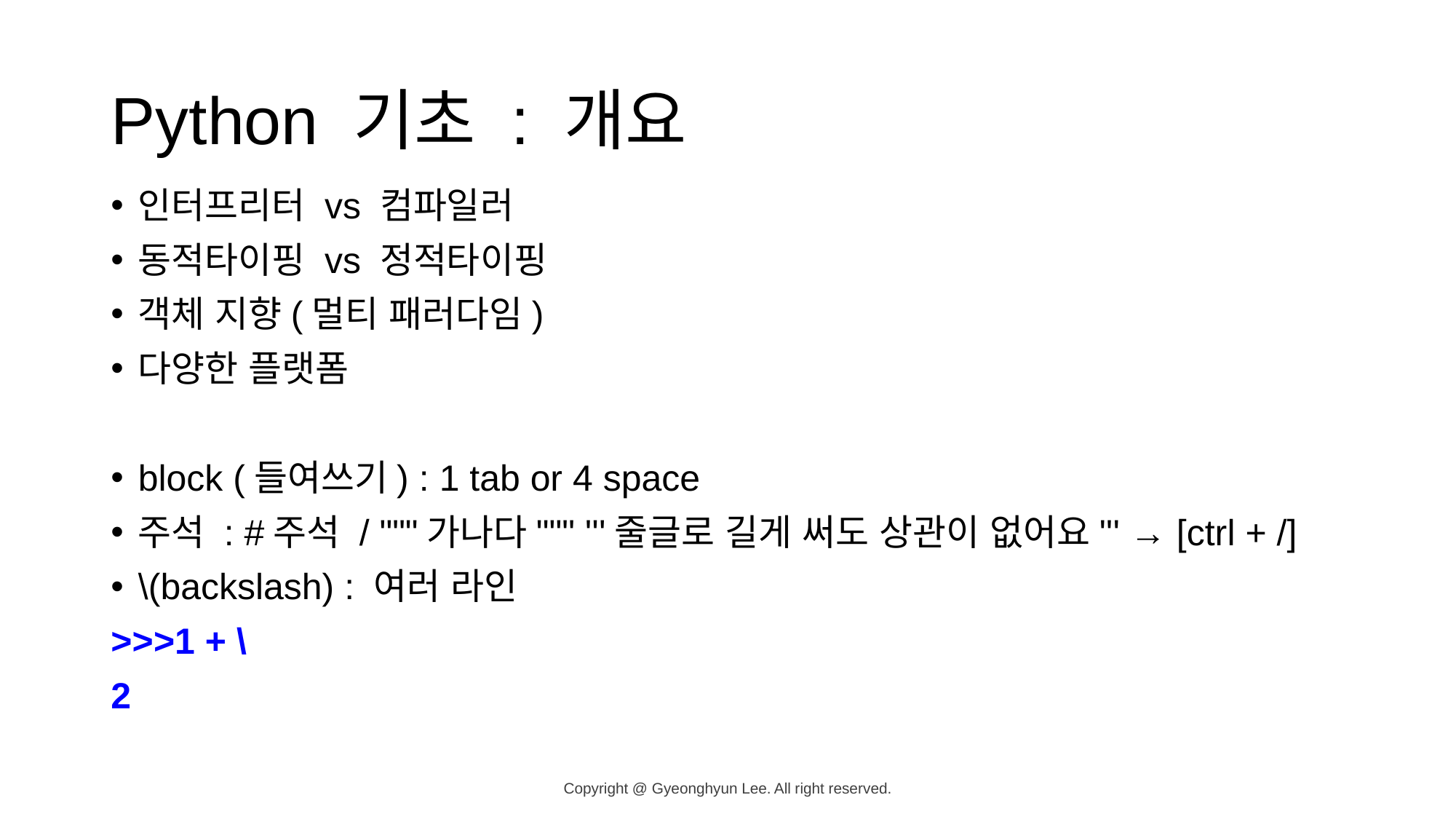

# Python 기초 : 개요
인터프리터 vs 컴파일러
동적타이핑 vs 정적타이핑
객체 지향(멀티 패러다임)
다양한 플랫폼

block (들여쓰기) : 1 tab or 4 space
주석 : #주석 / """가나다""" '''줄글로 길게 써도 상관이 없어요''' → [ctrl + /]
\(backslash) : 여러 라인
>>>1 + \
2